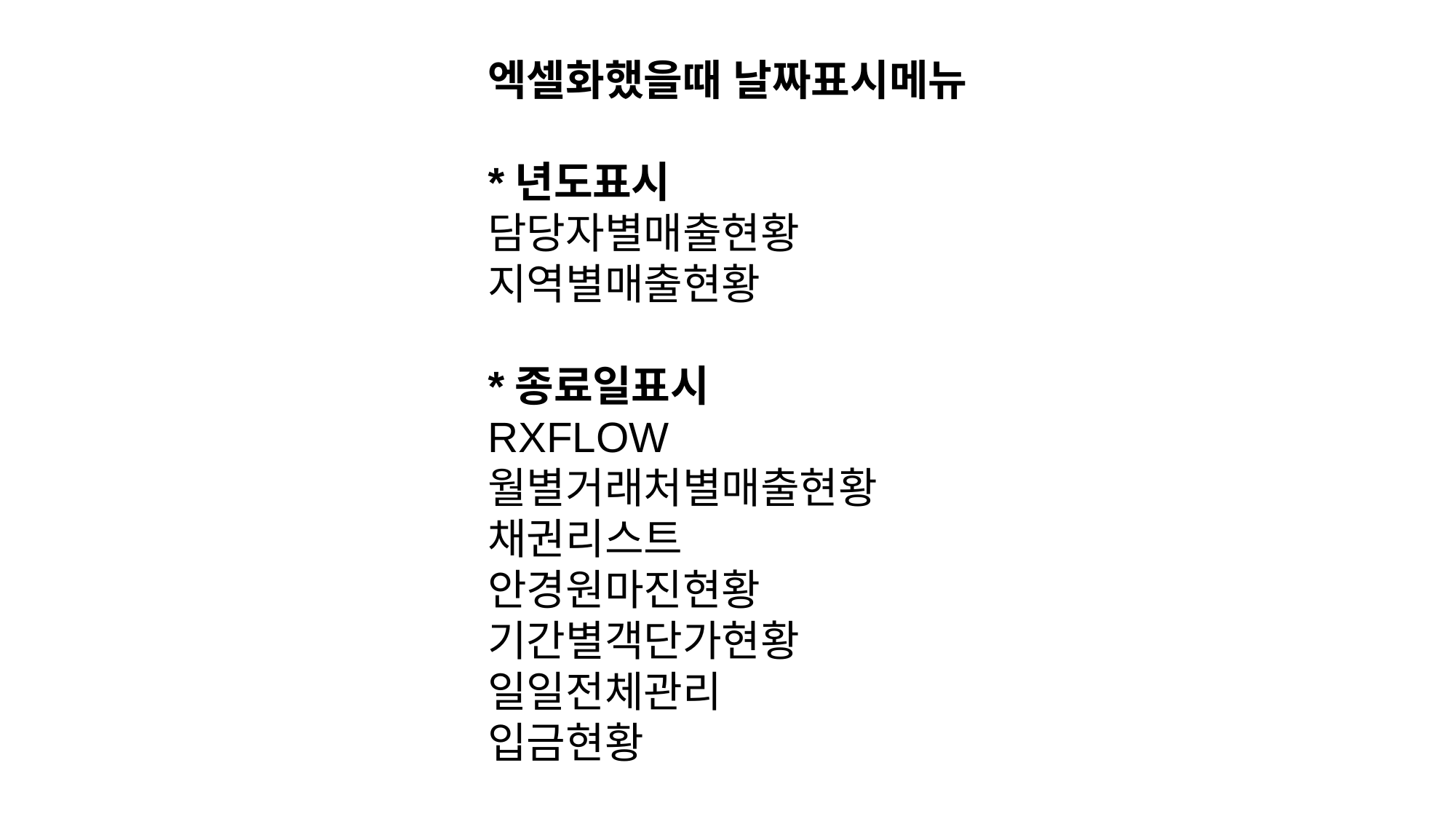

엑셀화했을때 날짜표시메뉴

*년도표시
담당자별매출현황
지역별매출현황

*종료일표시
RXFLOW
월별거래처별매출현황
채권리스트
안경원마진현황
기간별객단가현황
일일전체관리
입금현황